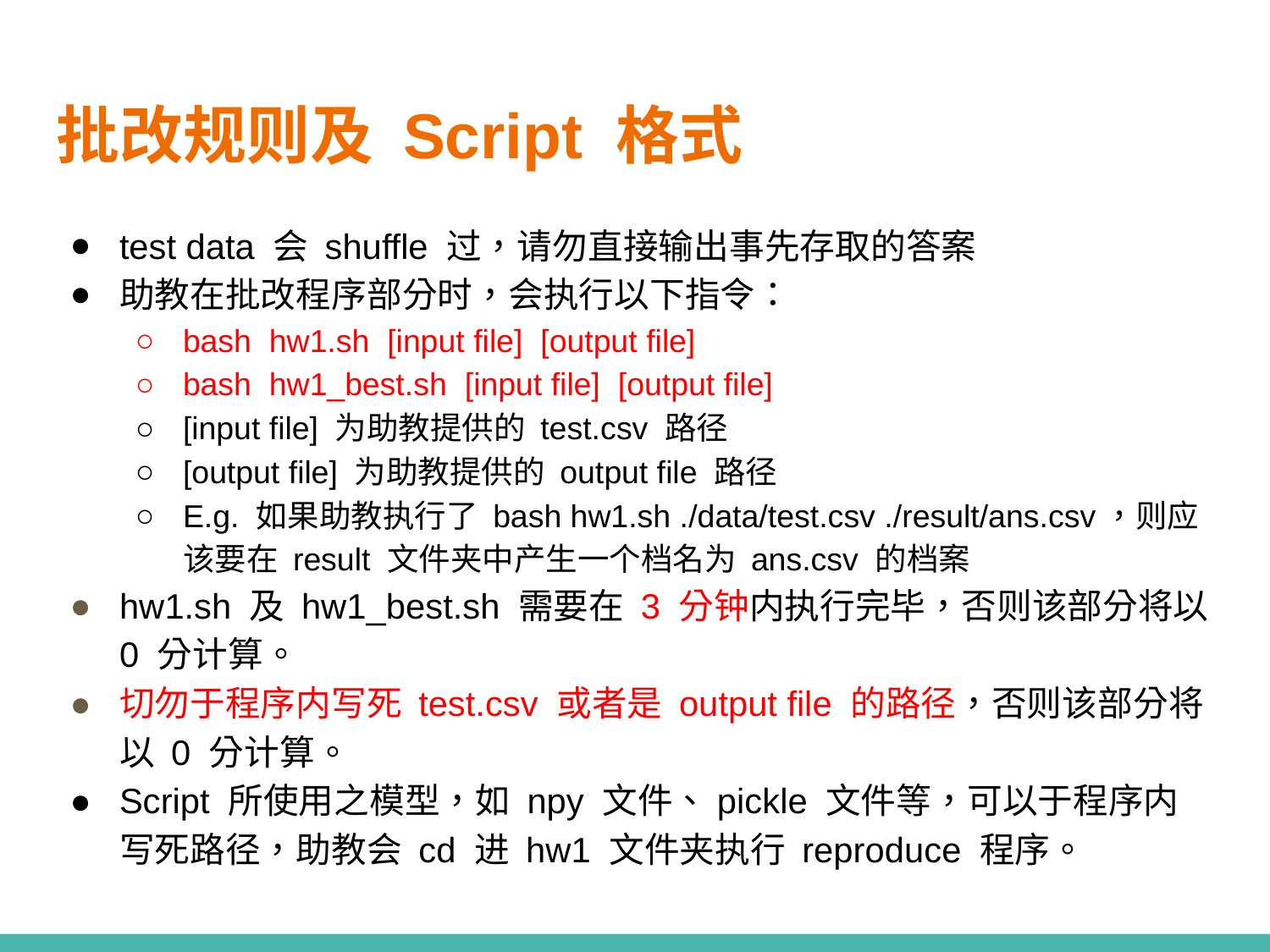

# 批改规则及 Script 格式
test data 会 shuffle 过，请勿直接输出事先存取的答案
助教在批改程序部分时，会执行以下指令：
bash  hw1.sh  [input file]  [output file]
bash  hw1_best.sh  [input file]  [output file]
[input file] 为助教提供的 test.csv 路径
[output file] 为助教提供的 output file 路径
E.g. 如果助教执行了 bash hw1.sh ./data/test.csv ./result/ans.csv，则应该要在 result 文件夹中产生一个档名为 ans.csv 的档案
hw1.sh 及 hw1_best.sh 需要在 3 分钟内执行完毕，否则该部分将以 0 分计算。
切勿于程序内写死 test.csv 或者是 output file 的路径，否则该部分将以 0 分计算。
Script 所使用之模型，如 npy 文件、pickle 文件等，可以于程序内写死路径，助教会 cd 进 hw1 文件夹执行 reproduce 程序。